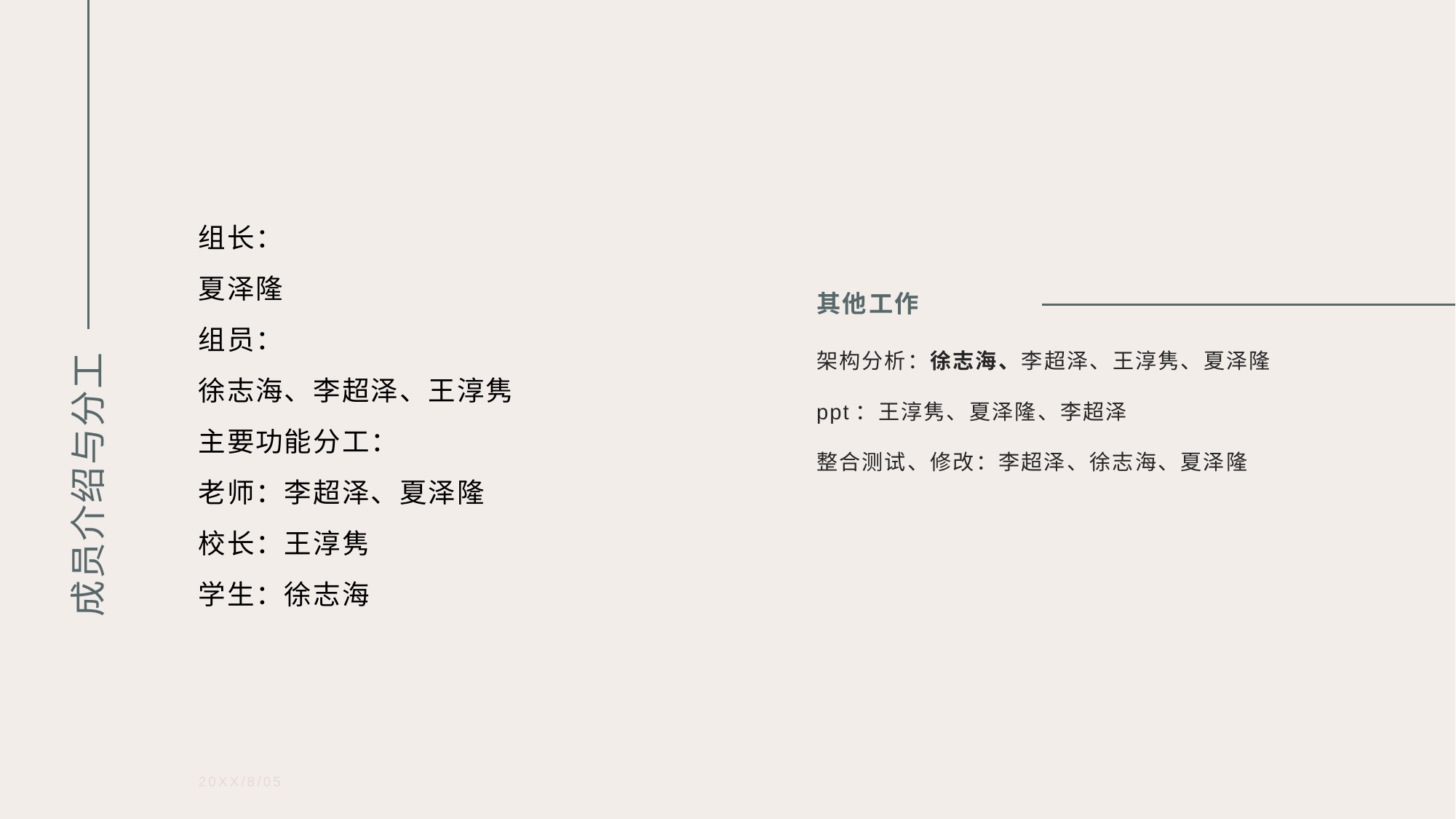

组长：
夏泽隆
组员：
徐志海、李超泽、王淳隽
主要功能分工：
老师：李超泽、夏泽隆
校长：王淳隽
学生：徐志海
其他​工作
架构分析：徐志海、李超泽、王淳隽、夏泽隆
ppt：王淳隽、夏泽隆、李超泽
整合测试、修改：李超泽、徐志海、夏泽隆

# 成员介绍与分工
20XX/8/05
2